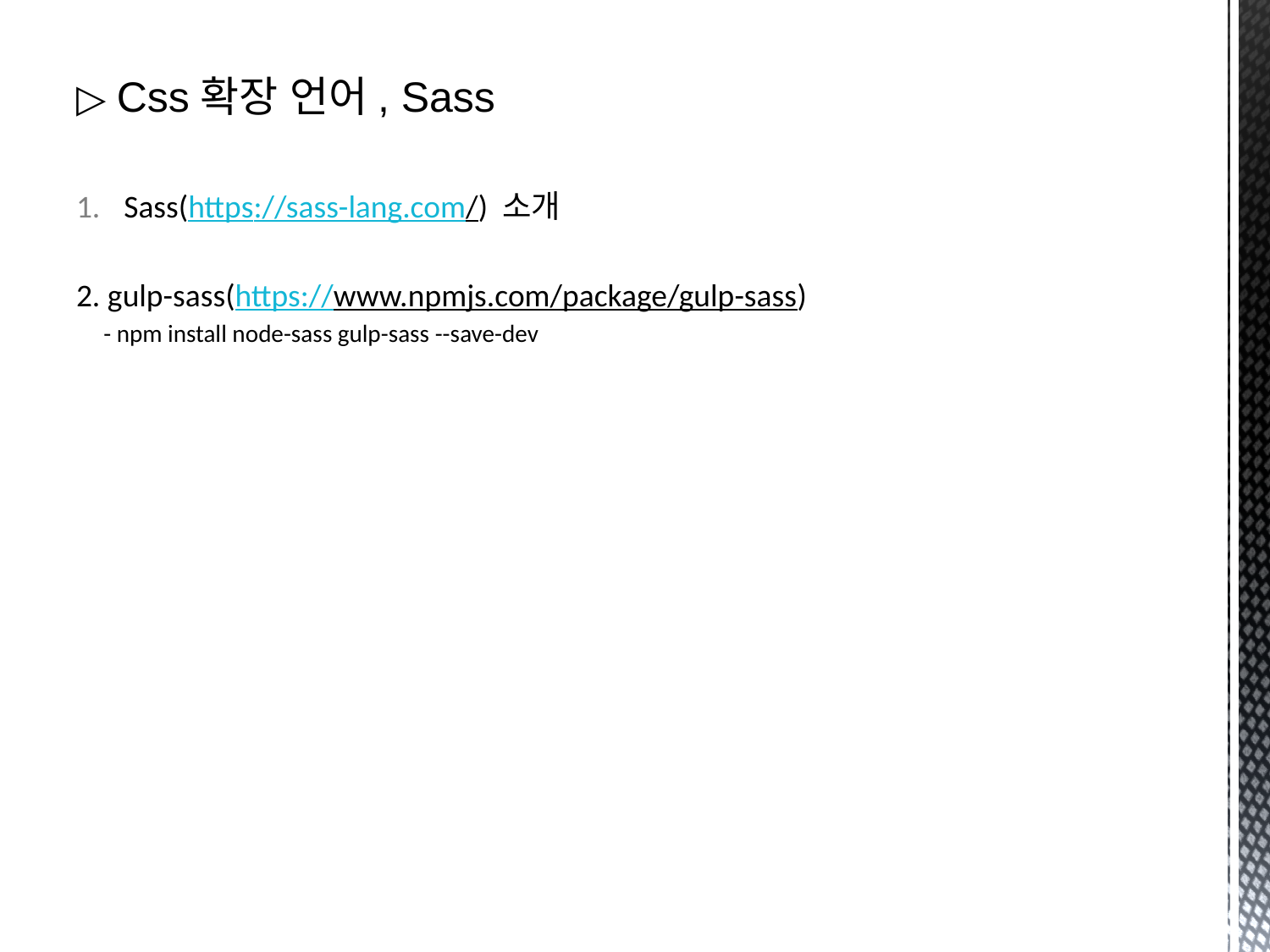

▷ Css확장 언어, Sass

Sass(https://sass-lang.com/) 소개

2. gulp-sass(https://www.npmjs.com/package/gulp-sass)
     - npm install node-sass gulp-sass --save-dev